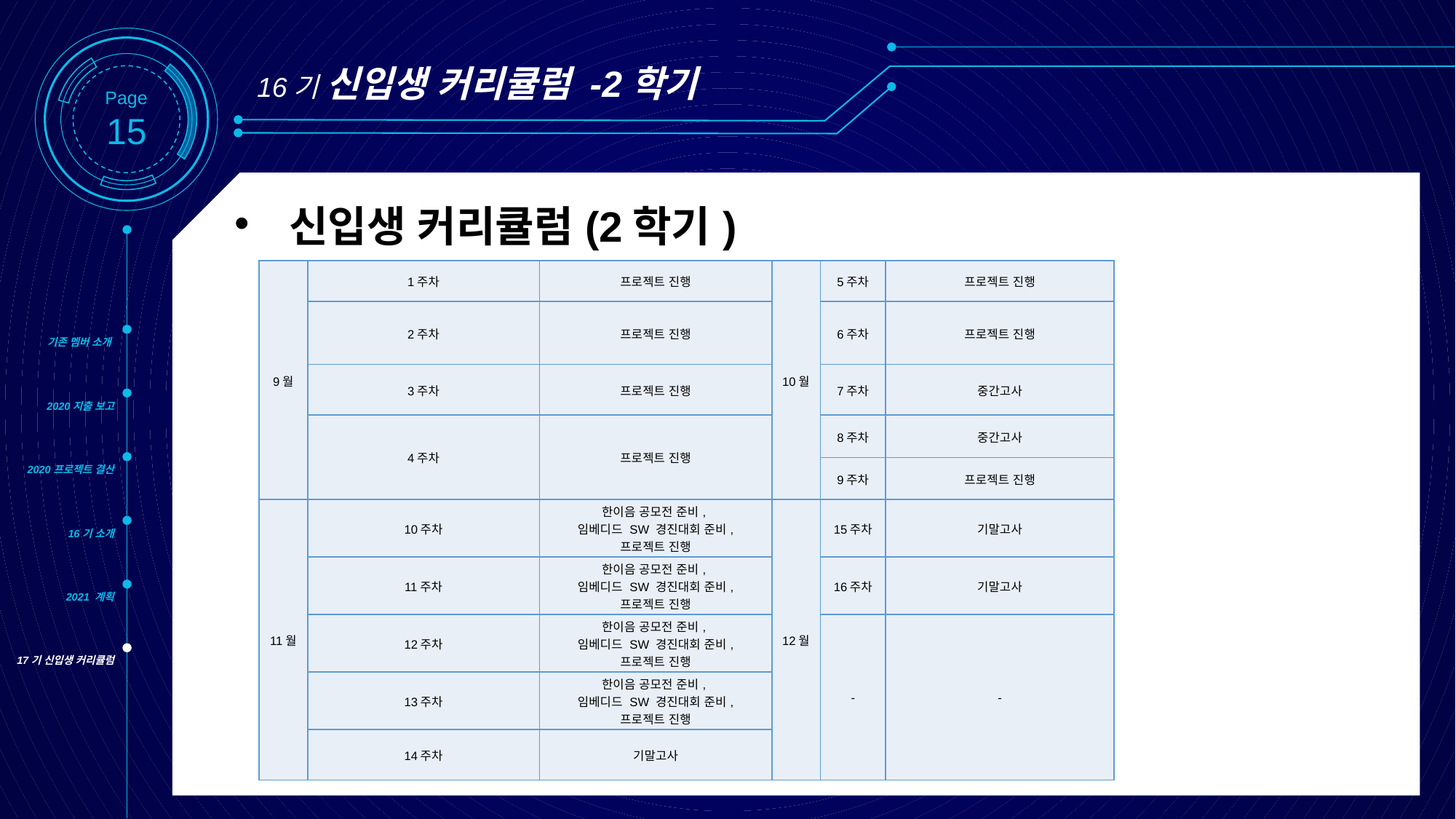

Page15
16기 신입생 커리큘럼 -2학기

신입생 커리큘럼(2학기)

| 9월 | 1주차 | 프로젝트 진행 | 10월 | 5주차 | 프로젝트 진행 |
| --- | --- | --- | --- | --- | --- |
|  | 2주차 | 프로젝트 진행 |  | 6주차 | 프로젝트 진행 |
|  | 3주차 | 프로젝트 진행 |  | 7주차 | 중간고사 |
|  | 4주차 | 프로젝트 진행 |  | 8주차 | 중간고사 |
|  |  |  |  | 9주차 | 프로젝트 진행 |
| 11월 | 10주차 | 한이음 공모전 준비, 임베디드 SW 경진대회 준비, 프로젝트 진행 | 12월 | 15주차 | 기말고사 |
|  | 11주차 | 한이음 공모전 준비, 임베디드 SW 경진대회 준비, 프로젝트 진행 |  | 16주차 | 기말고사 |
|  | 12주차 | 한이음 공모전 준비, 임베디드 SW 경진대회 준비, 프로젝트 진행 |  | - | - |
|  | 13주차 | 한이음 공모전 준비, 임베디드 SW 경진대회 준비, 프로젝트 진행 |  |  |  |
|  | 14주차 | 기말고사 |  |  |  |
기존 멤버 소개
2020지출 보고
2020프로젝트 결산
16기 소개
2021 계획
17기 신입생 커리큘럼